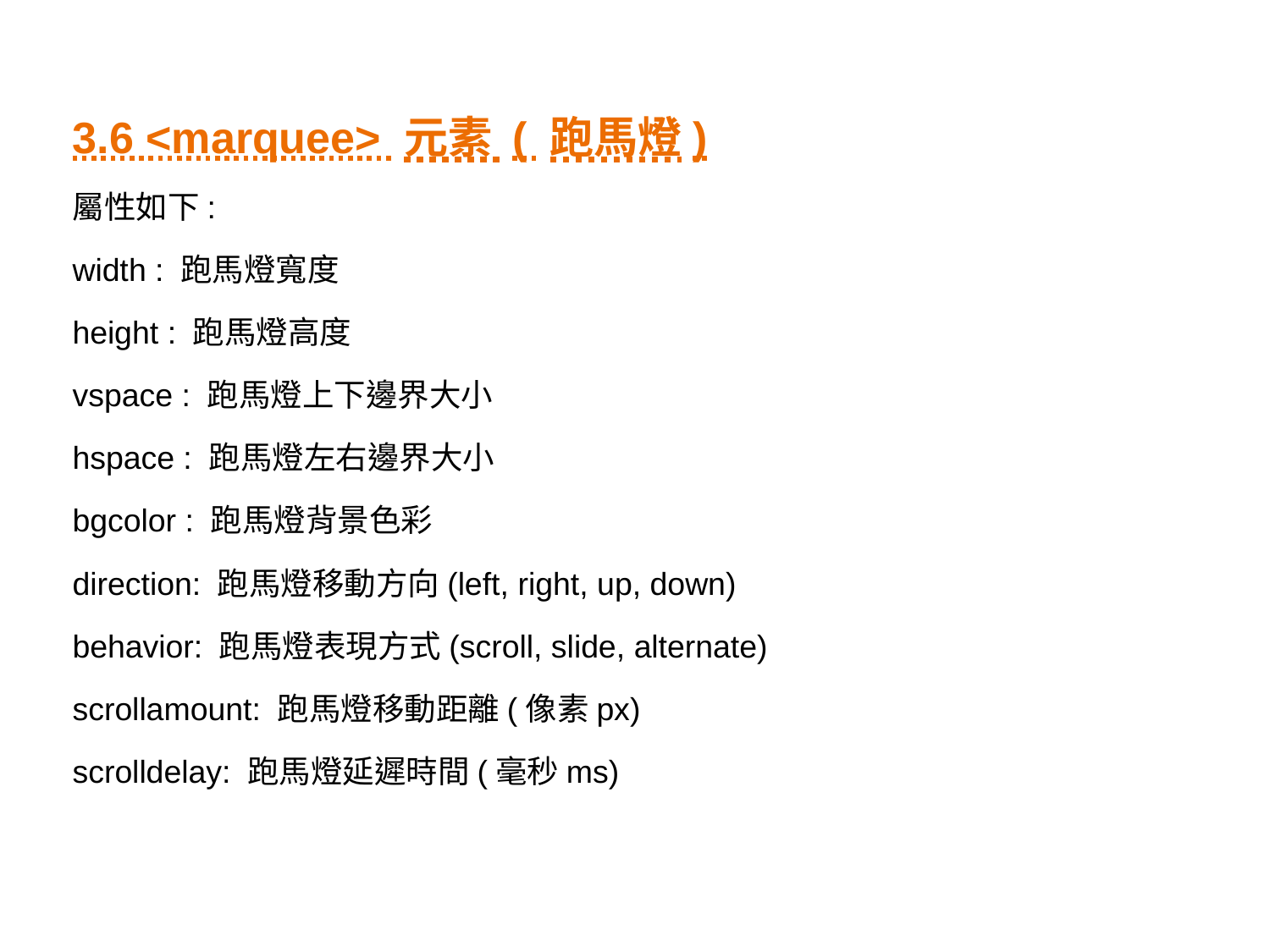

3.6 <marquee> 元素 ( 跑馬燈)
屬性如下:
width : 跑馬燈寬度
height : 跑馬燈高度
vspace : 跑馬燈上下邊界大小
hspace : 跑馬燈左右邊界大小
bgcolor : 跑馬燈背景色彩
direction: 跑馬燈移動方向(left, right, up, down)
behavior: 跑馬燈表現方式(scroll, slide, alternate)
scrollamount: 跑馬燈移動距離(像素px)
scrolldelay: 跑馬燈延遲時間(毫秒ms)